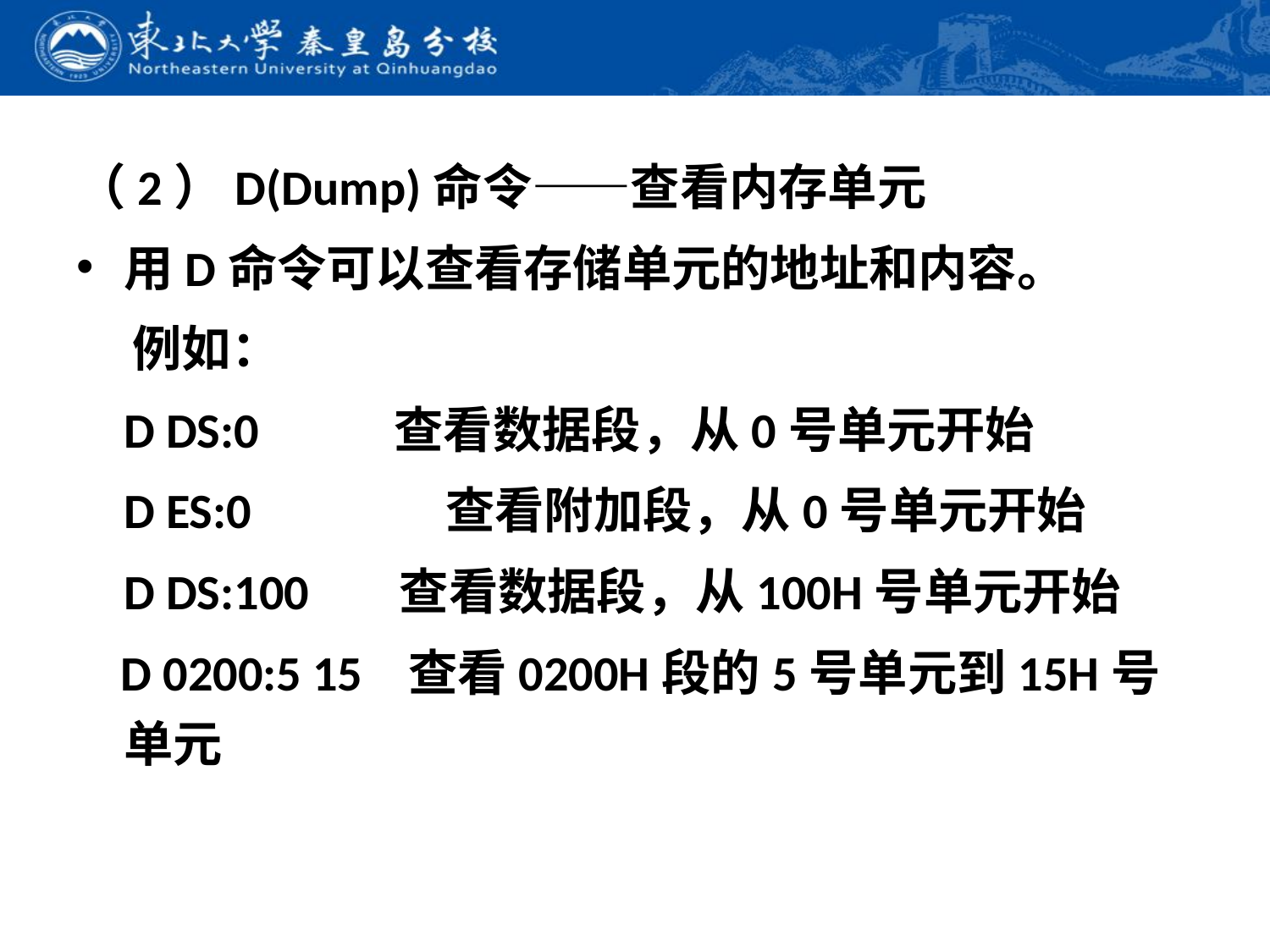

（2）D(Dump)命令——查看内存单元
用D命令可以查看存储单元的地址和内容。
    例如：
	D DS:0           查看数据段，从0号单元开始
	D ES:0	     查看附加段，从0号单元开始
	D DS:100       查看数据段，从100H号单元开始
    D 0200:5 15   查看0200H段的5号单元到15H号单元